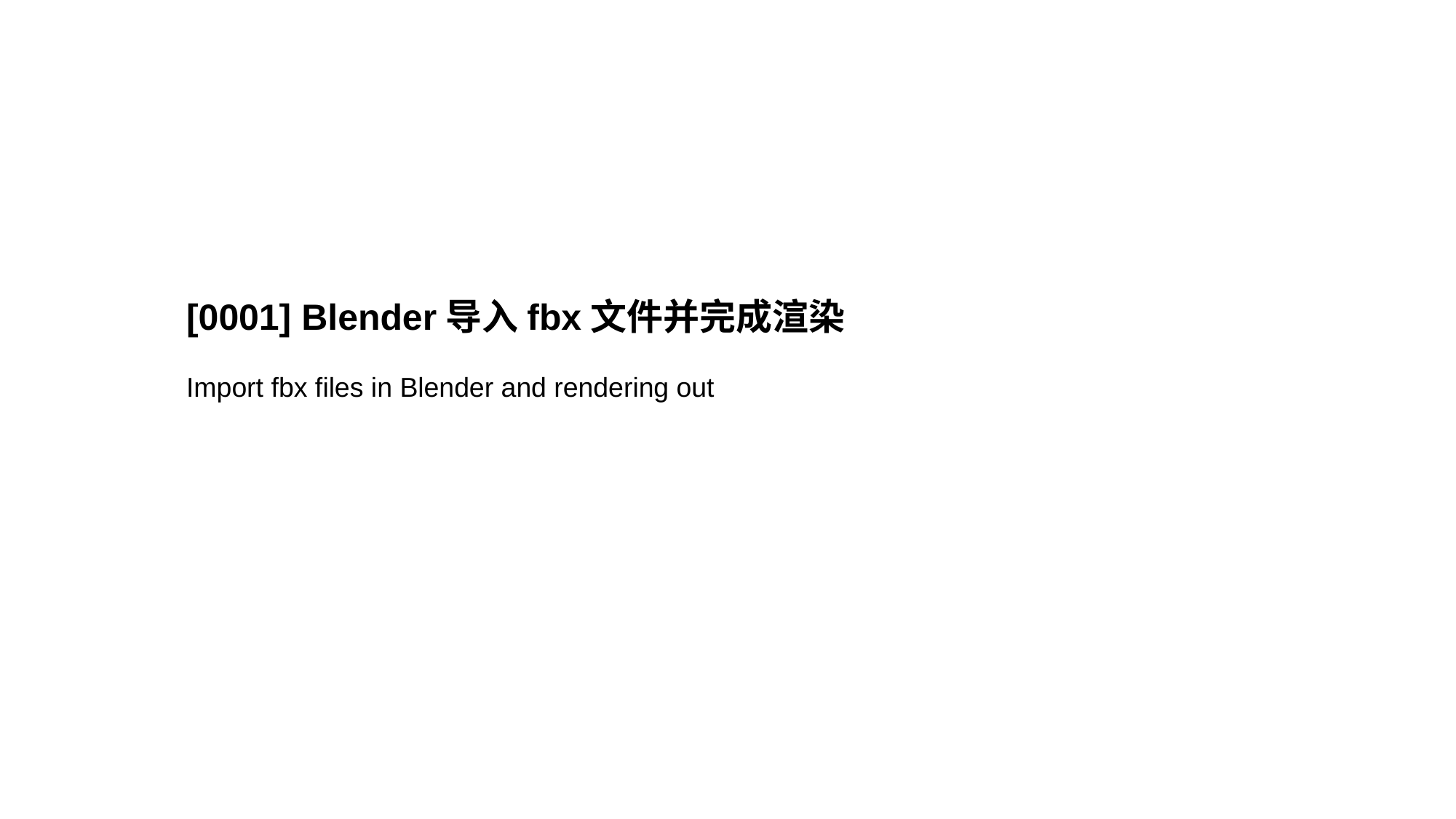

[0001] Blender导入fbx文件并完成渲染

Import fbx files in Blender and rendering out